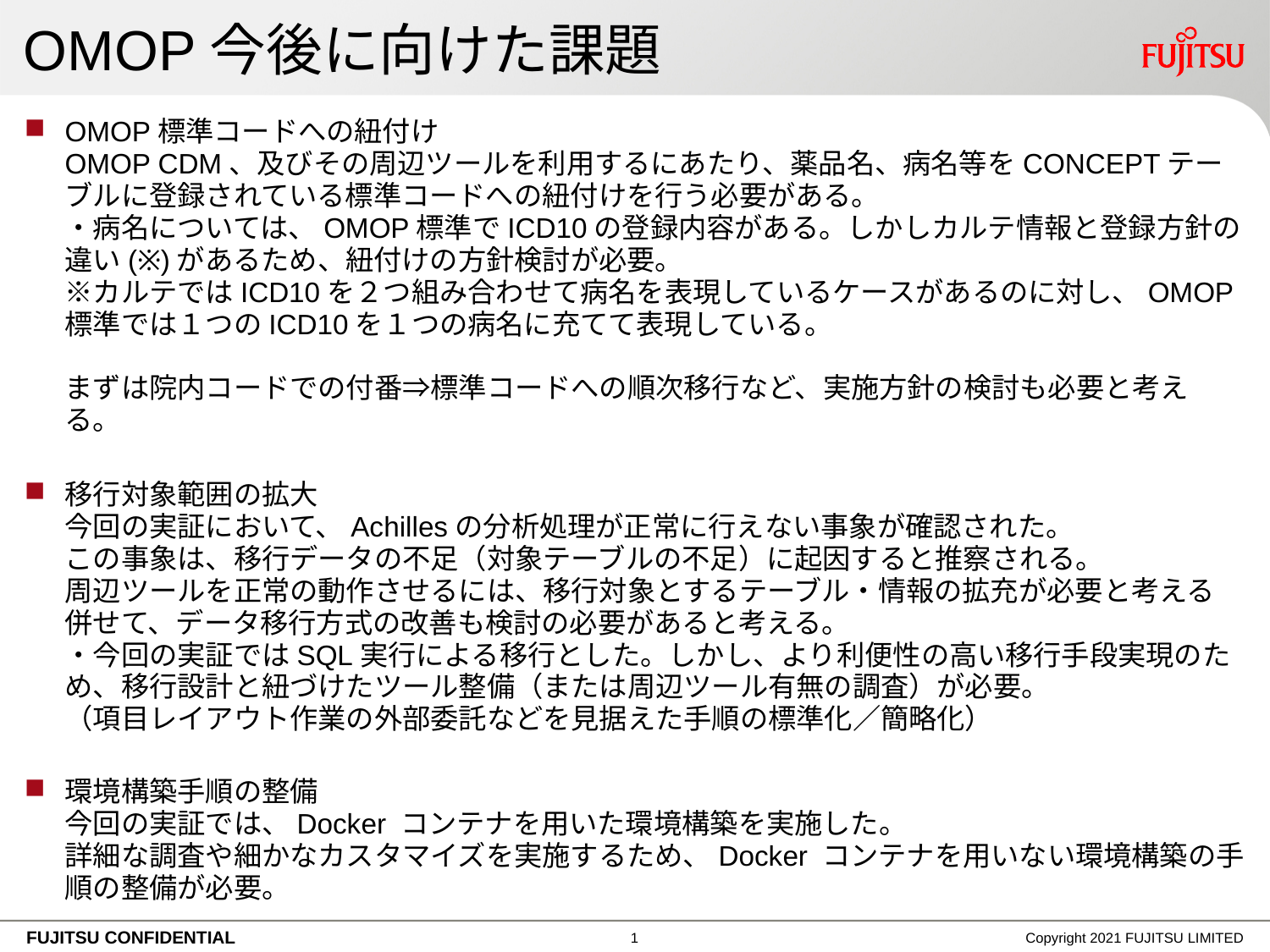

# OMOP今後に向けた課題
OMOP標準コードへの紐付け
OMOP CDM、及びその周辺ツールを利用するにあたり、薬品名、病名等をCONCEPTテーブルに登録されている標準コードへの紐付けを行う必要がある。
・病名については、OMOP標準でICD10の登録内容がある。しかしカルテ情報と登録方針の違い(※)があるため、紐付けの方針検討が必要。
※カルテではICD10を２つ組み合わせて病名を表現しているケースがあるのに対し、OMOP標準では１つのICD10を１つの病名に充てて表現している。
まずは院内コードでの付番⇒標準コードへの順次移行など、実施方針の検討も必要と考える。
移行対象範囲の拡大
今回の実証において、Achillesの分析処理が正常に行えない事象が確認された。
この事象は、移行データの不足（対象テーブルの不足）に起因すると推察される。
周辺ツールを正常の動作させるには、移行対象とするテーブル・情報の拡充が必要と考える
併せて、データ移行方式の改善も検討の必要があると考える。
・今回の実証ではSQL実行による移行とした。しかし、より利便性の高い移行手段実現のため、移行設計と紐づけたツール整備（または周辺ツール有無の調査）が必要。
（項目レイアウト作業の外部委託などを見据えた手順の標準化／簡略化）
環境構築手順の整備
今回の実証では、Docker コンテナを用いた環境構築を実施した。
詳細な調査や細かなカスタマイズを実施するため、Docker コンテナを用いない環境構築の手順の整備が必要。
1
Copyright 2021 FUJITSU LIMITED